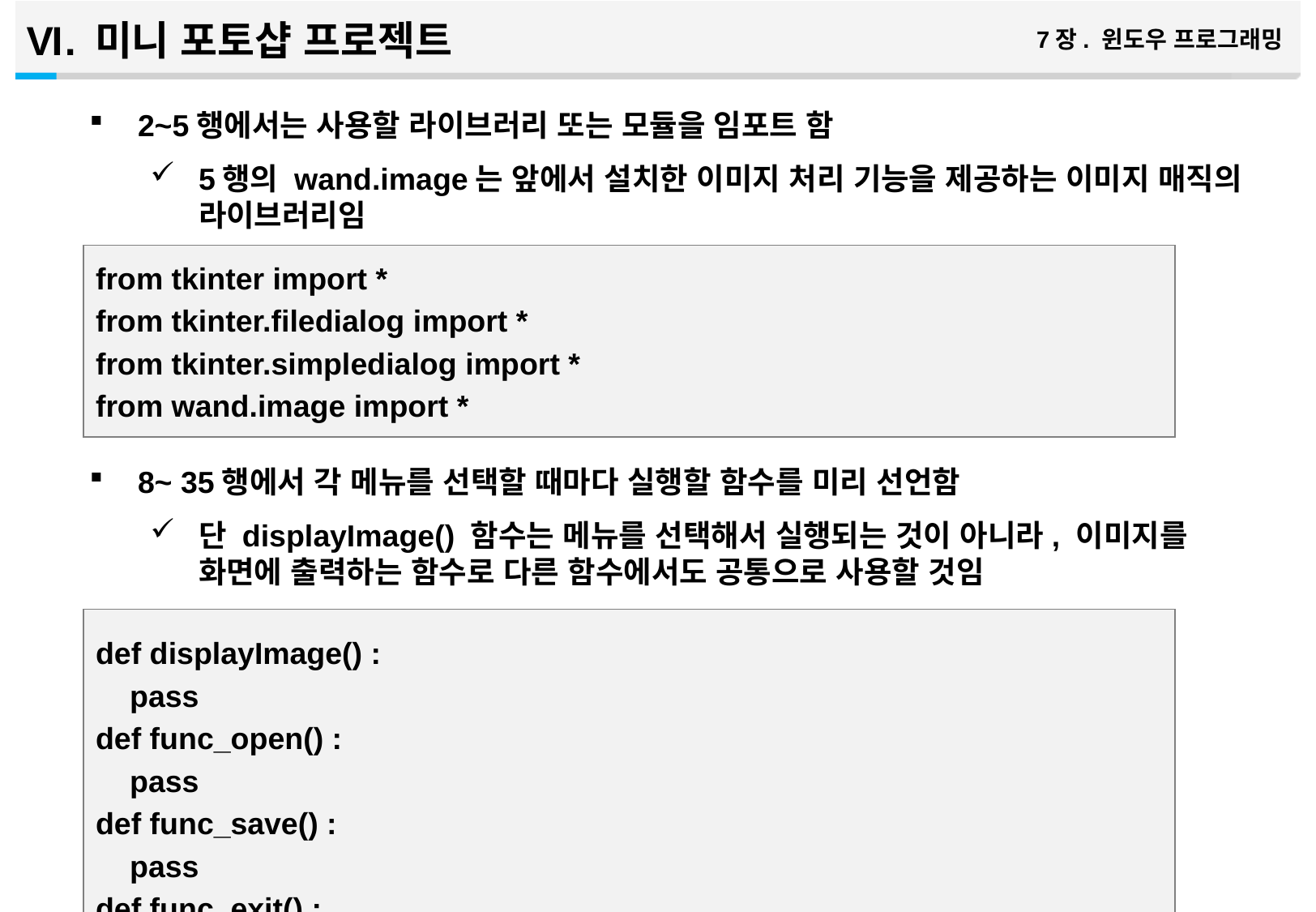

미니 포토샵 프로젝트
7장. 윈도우 프로그래밍
2~5행에서는 사용할 라이브러리 또는 모듈을 임포트 함
5행의 wand.image는 앞에서 설치한 이미지 처리 기능을 제공하는 이미지 매직의 라이브러리임

8~ 35행에서 각 메뉴를 선택할 때마다 실행할 함수를 미리 선언함
단 displayImage() 함수는 메뉴를 선택해서 실행되는 것이 아니라, 이미지를  화면에 출력하는 함수로 다른 함수에서도 공통으로 사용할 것임
from tkinter import *
from tkinter.filedialog import *
from tkinter.simpledialog import *
from wand.image import *
def displayImage() :
    pass
def func_open() :
    pass
def func_save() :
    pass
def func_exit() :
    pass
def func_zoomin() :
    pass
def func_zoomout() :
   pass
def func_mirror1() :
    pass
def func_mirror2() :
   pass
def func_rotate() :
    pass
def func_bright() :
   pass
def func_dark() :
   pass
def func_clear() :
    pass
def func_unclear() :
    pass
def func_bw() :
    pass
9